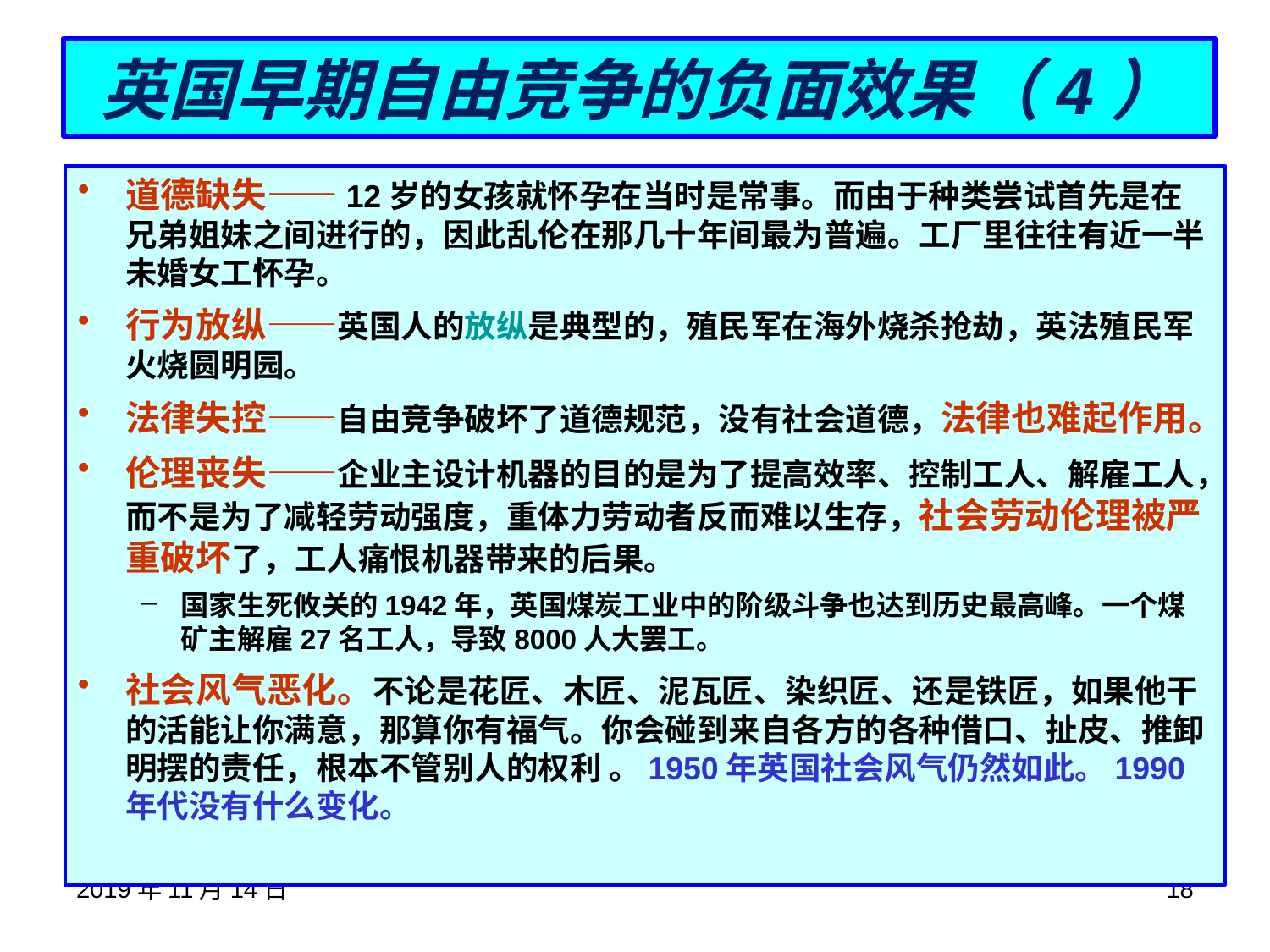

# 英国早期自由竞争的负面效果（4）
道德缺失——12岁的女孩就怀孕在当时是常事。而由于种类尝试首先是在兄弟姐妹之间进行的，因此乱伦在那几十年间最为普遍。工厂里往往有近一半未婚女工怀孕。
行为放纵——英国人的放纵是典型的，殖民军在海外烧杀抢劫，英法殖民军火烧圆明园。
法律失控——自由竞争破坏了道德规范，没有社会道德，法律也难起作用。
伦理丧失——企业主设计机器的目的是为了提高效率、控制工人、解雇工人，而不是为了减轻劳动强度，重体力劳动者反而难以生存，社会劳动伦理被严重破坏了，工人痛恨机器带来的后果。
国家生死攸关的1942年，英国煤炭工业中的阶级斗争也达到历史最高峰。一个煤矿主解雇27名工人，导致8000人大罢工。
社会风气恶化。不论是花匠、木匠、泥瓦匠、染织匠、还是铁匠，如果他干的活能让你满意，那算你有福气。你会碰到来自各方的各种借口、扯皮、推卸明摆的责任，根本不管别人的权利 。1950年英国社会风气仍然如此。1990年代没有什么变化。
2019年11月14日
18